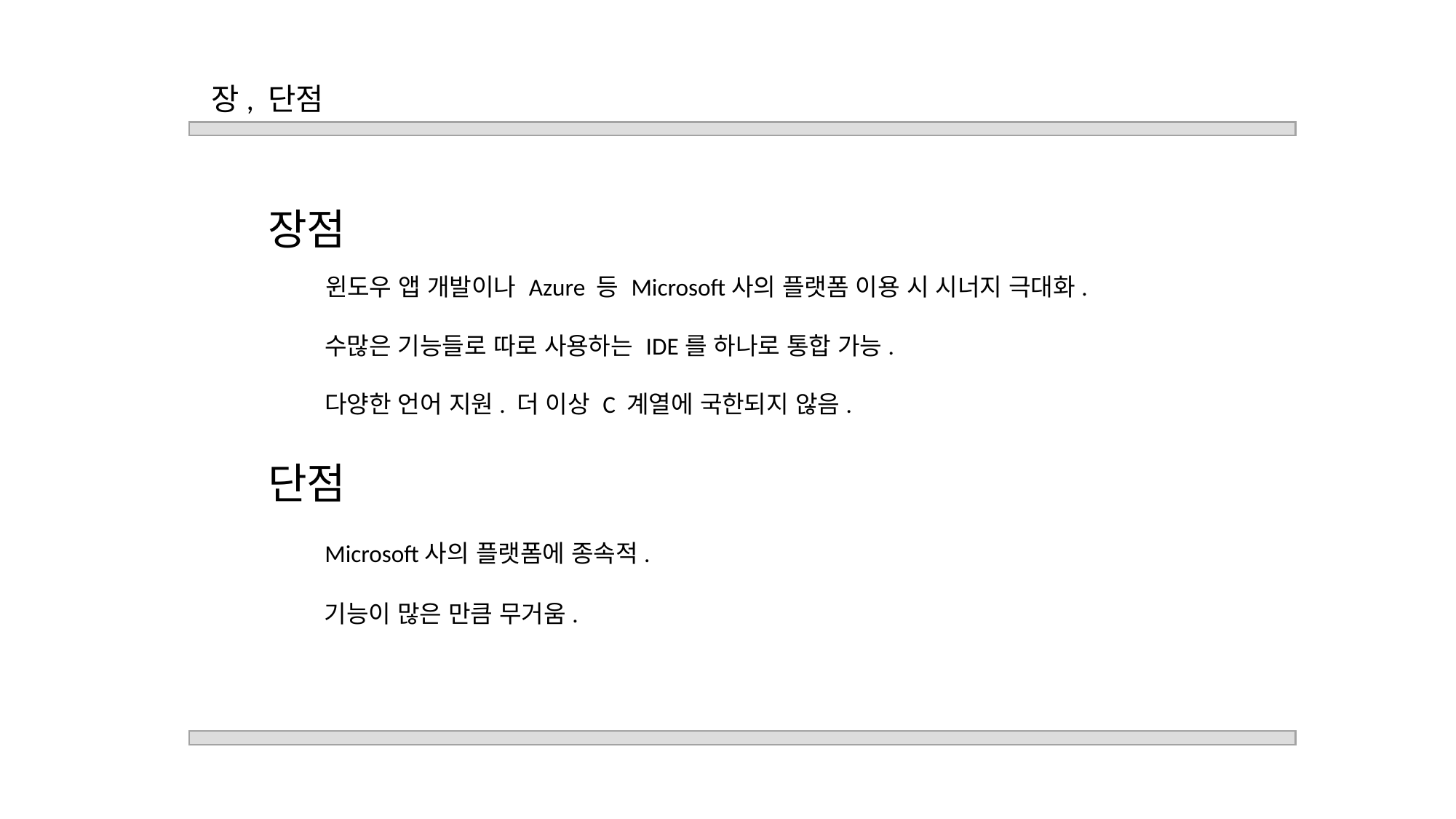

장, 단점

장점
윈도우 앱 개발이나 Azure 등 Microsoft사의 플랫폼 이용 시 시너지 극대화.
수많은 기능들로 따로 사용하는 IDE를 하나로 통합 가능.
다양한 언어 지원. 더 이상 C 계열에 국한되지 않음.
단점
Microsoft사의 플랫폼에 종속적.
기능이 많은 만큼 무거움.